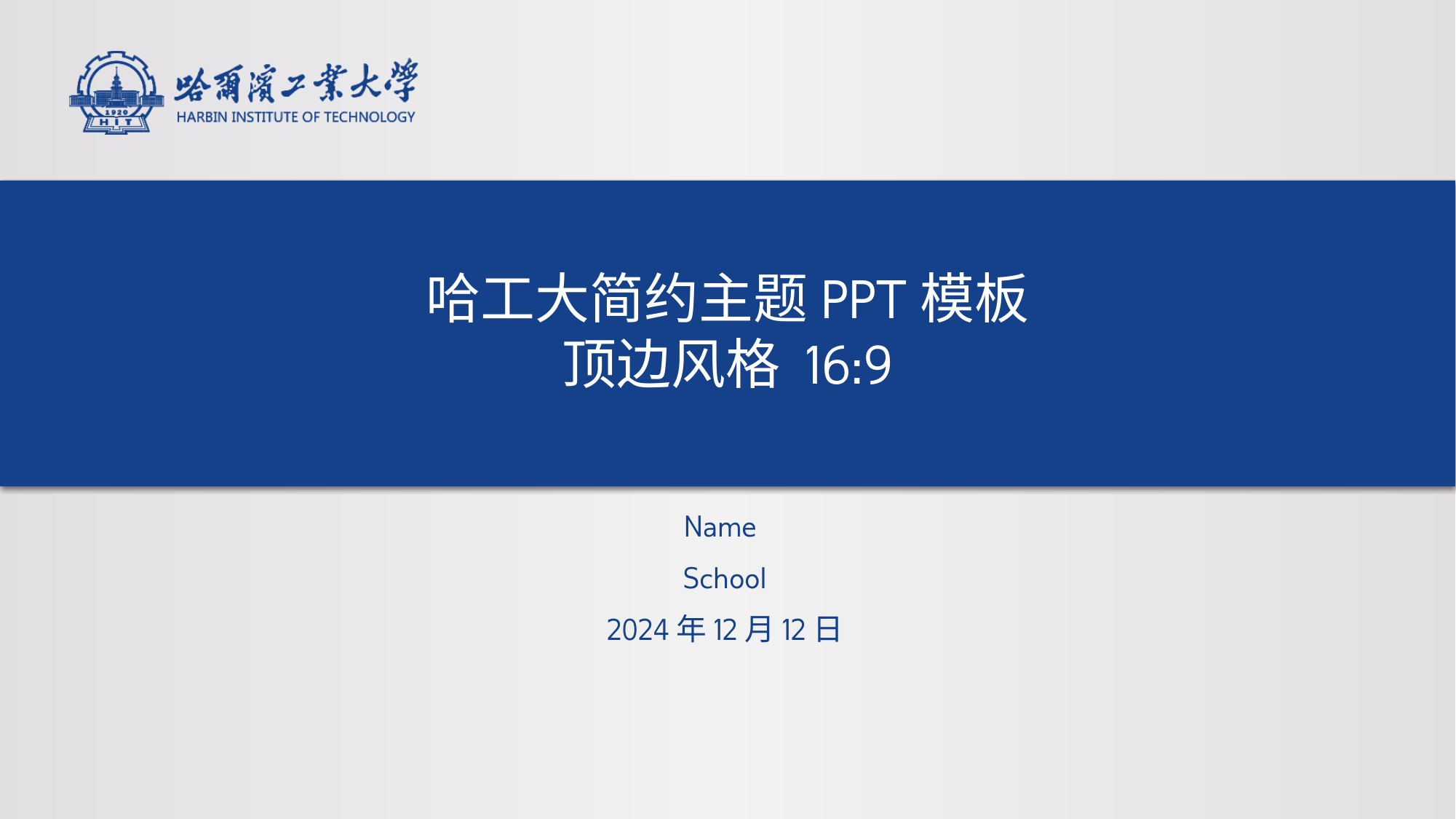

# 哈工大简约主题PPT模板 顶边风格 16:9
Name
School
2024年12月12日